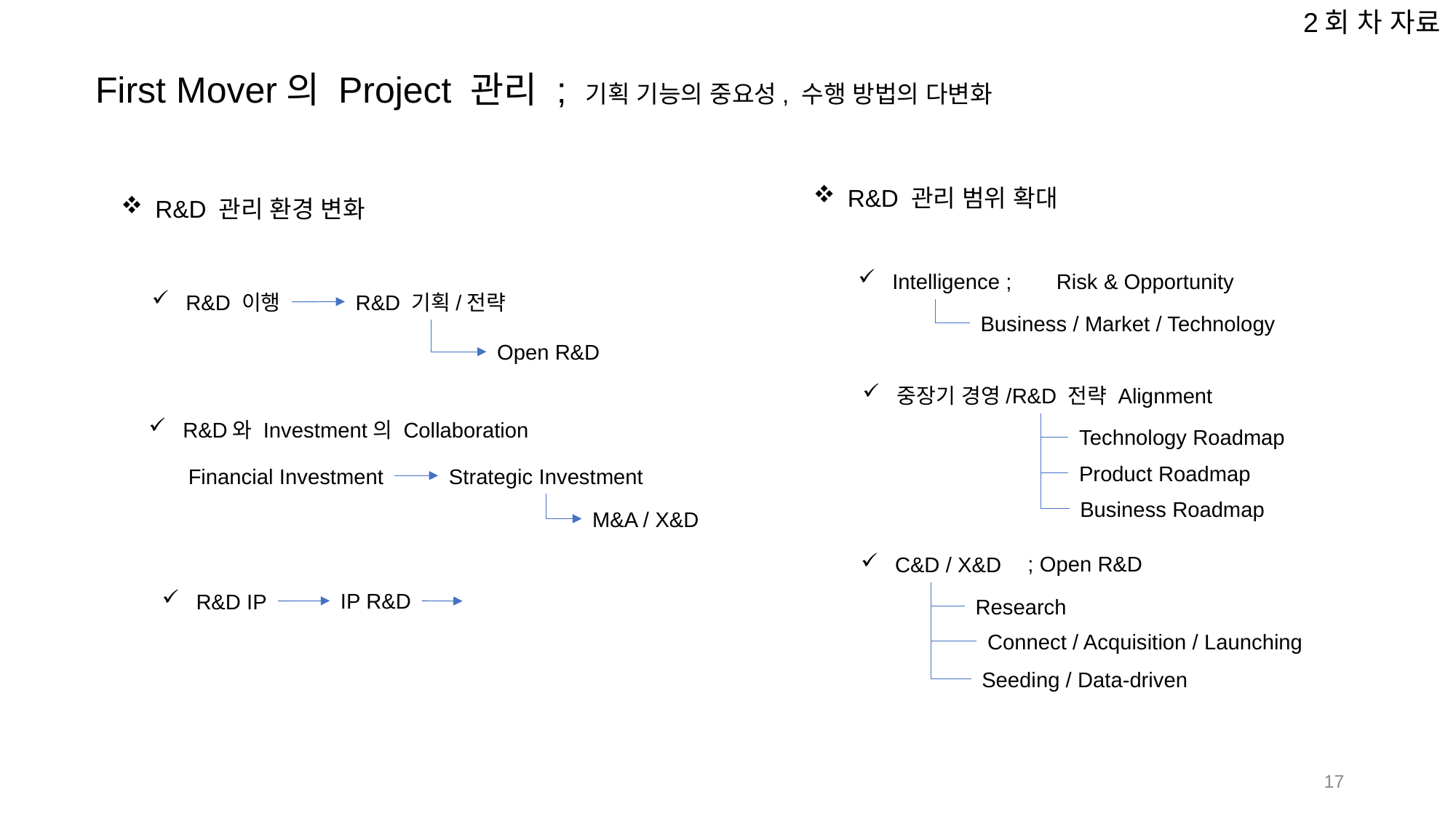

2회 차 자료
First Mover의 Project 관리 ; 기획 기능의 중요성, 수행 방법의 다변화
R&D 관리 범위 확대
R&D 관리 환경 변화
Risk & Opportunity
Intelligence ;
R&D 기획/전략
R&D 이행
Business / Market / Technology
Open R&D
중장기 경영/R&D 전략 Alignment
R&D와 Investment의 Collaboration
Technology Roadmap
Product Roadmap
Financial Investment
Strategic Investment
Business Roadmap
M&A / X&D
; Open R&D
C&D / X&D
IP R&D
R&D IP
Research
Connect / Acquisition / Launching
Seeding / Data-driven
17